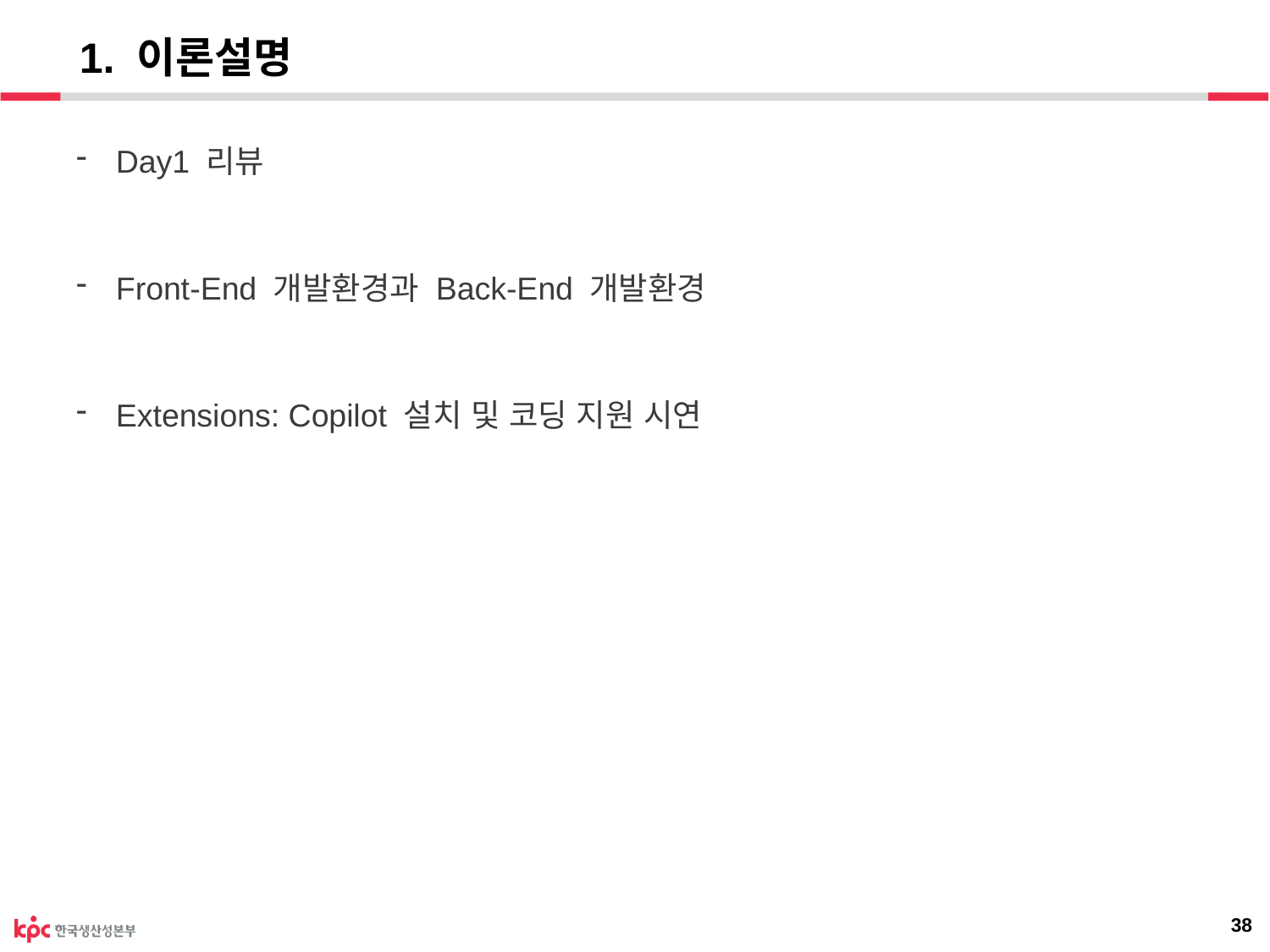

# 1. 이론설명
Day1 리뷰

Front-End 개발환경과 Back-End 개발환경

Extensions: Copilot 설치 및 코딩 지원 시연